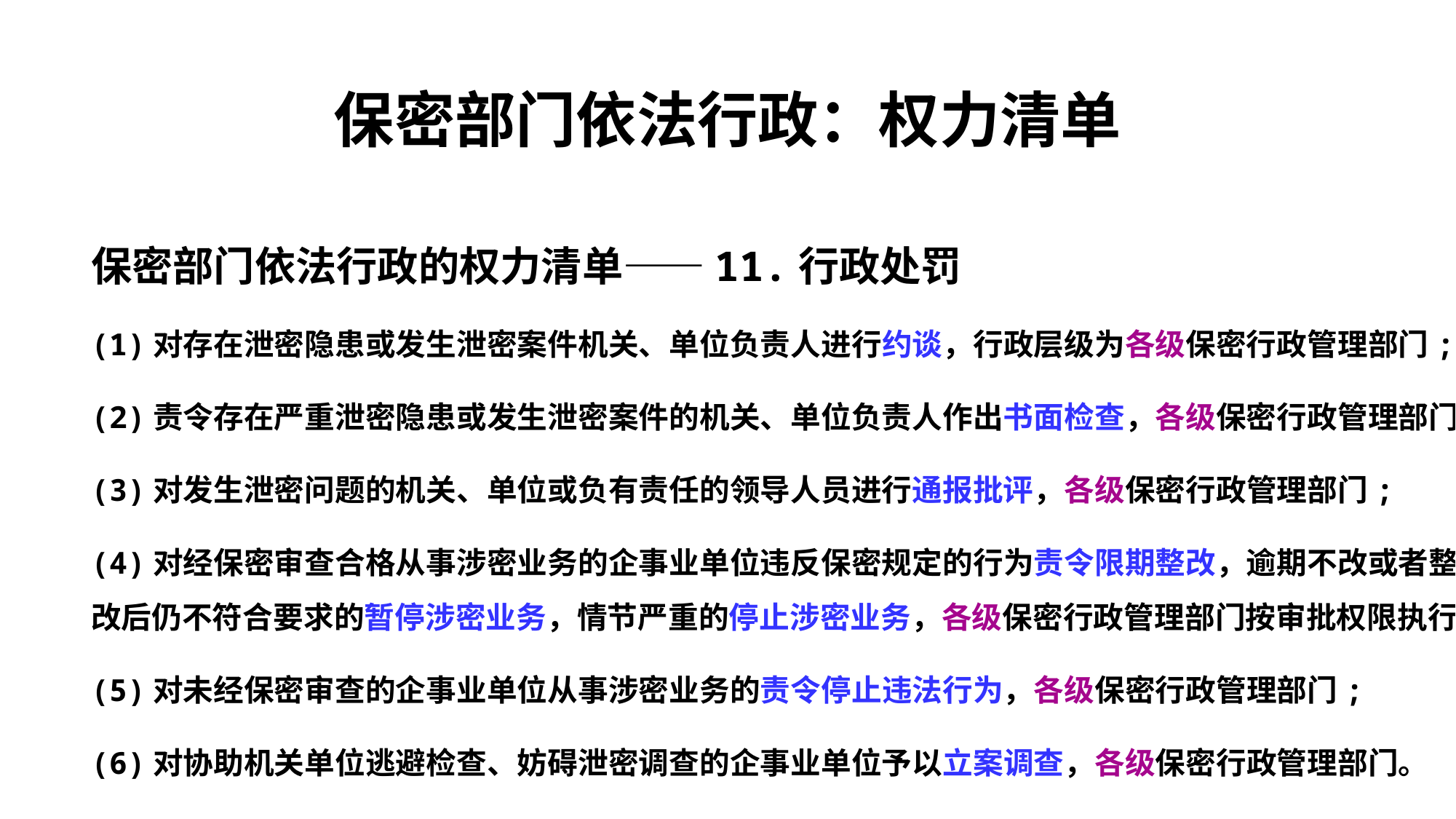

# 保密部门依法行政：权力清单
保密部门依法行政的权力清单——11.行政处罚
(1)对存在泄密隐患或发生泄密案件机关、单位负责人进行约谈，行政层级为各级保密行政管理部门;
(2)责令存在严重泄密隐患或发生泄密案件的机关、单位负责人作出书面检查，各级保密行政管理部门;
(3)对发生泄密问题的机关、单位或负有责任的领导人员进行通报批评，各级保密行政管理部门;
(4)对经保密审查合格从事涉密业务的企事业单位违反保密规定的行为责令限期整改，逾期不改或者整改后仍不符合要求的暂停涉密业务，情节严重的停止涉密业务，各级保密行政管理部门按审批权限执行;
(5)对未经保密审查的企事业单位从事涉密业务的责令停止违法行为，各级保密行政管理部门;
(6)对协助机关单位逃避检查、妨碍泄密调查的企事业单位予以立案调查，各级保密行政管理部门。